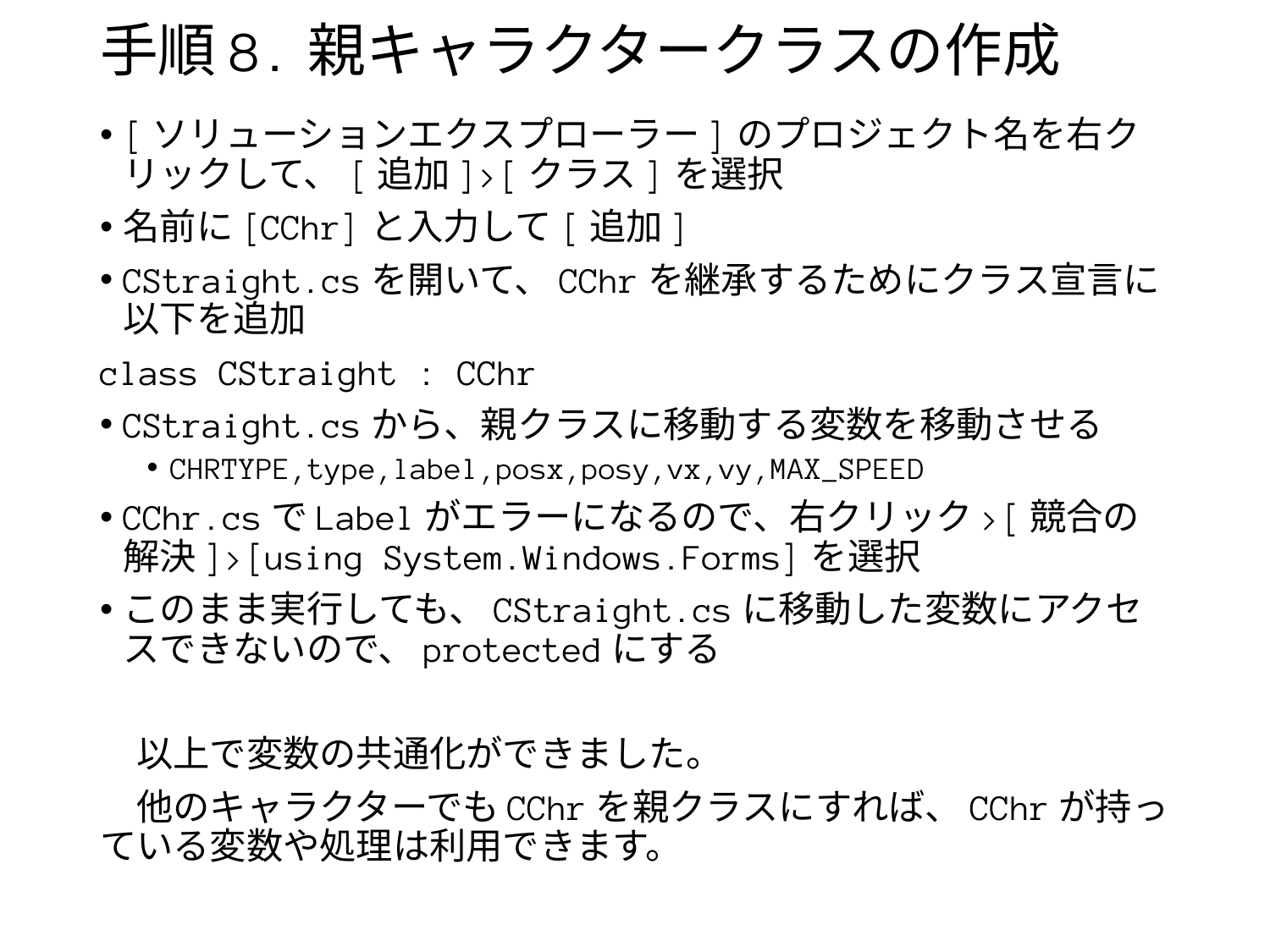

# 手順8.親キャラクタークラスの作成
[ソリューションエクスプローラー]のプロジェクト名を右クリックして、[追加]>[クラス]を選択
名前に[CChr]と入力して[追加]
CStraight.csを開いて、CChrを継承するためにクラス宣言に以下を追加
class CStraight : CChr
CStraight.csから、親クラスに移動する変数を移動させる
CHRTYPE,type,label,posx,posy,vx,vy,MAX_SPEED
CChr.csでLabelがエラーになるので、右クリック>[競合の解決]>[using System.Windows.Forms]を選択
このまま実行しても、CStraight.csに移動した変数にアクセスできないので、protectedにする

　以上で変数の共通化ができました。
　他のキャラクターでもCChrを親クラスにすれば、CChrが持っている変数や処理は利用できます。